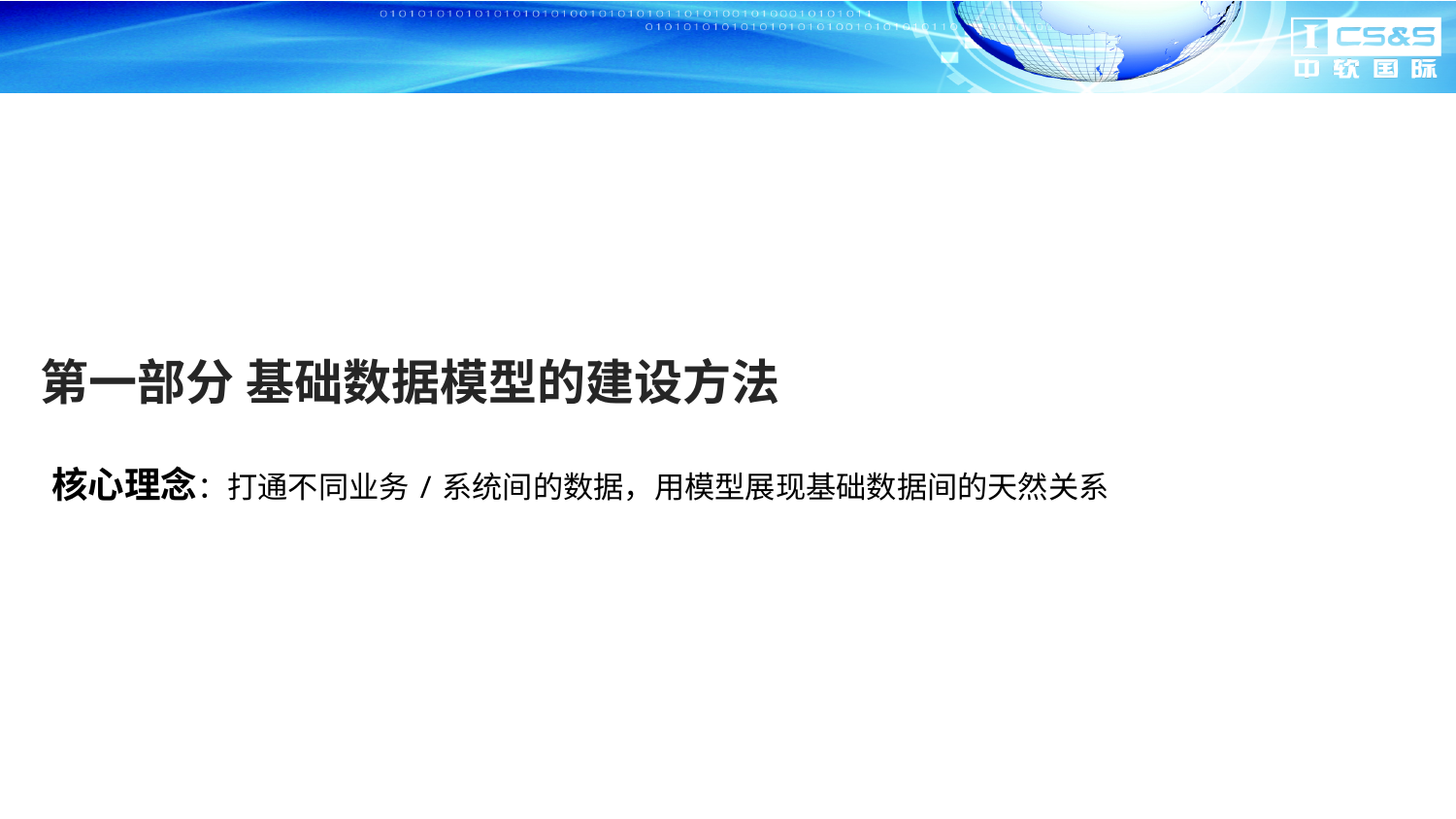

# 第一部分 基础数据模型的建设方法
核心理念：打通不同业务/系统间的数据，用模型展现基础数据间的天然关系